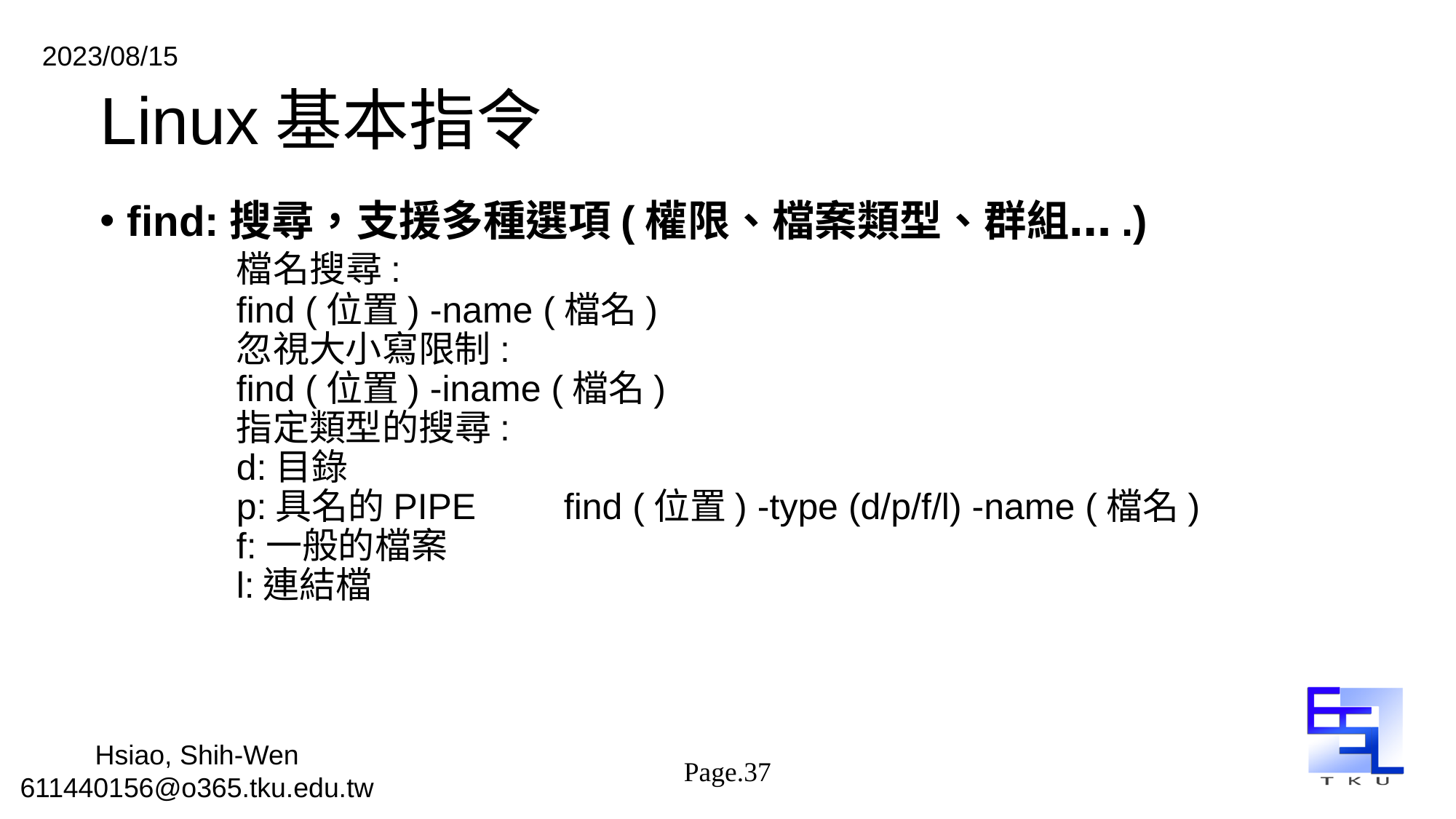

# Linux基本指令
find:搜尋，支援多種選項(權限、檔案類型、群組….)
	檔名搜尋:
	find (位置) -name (檔名)
	忽視大小寫限制:
	find (位置) -iname (檔名)
	指定類型的搜尋:
	d:目錄
	p:具名的PIPE	find (位置) -type (d/p/f/l) -name (檔名)
	f:一般的檔案
	l:連結檔